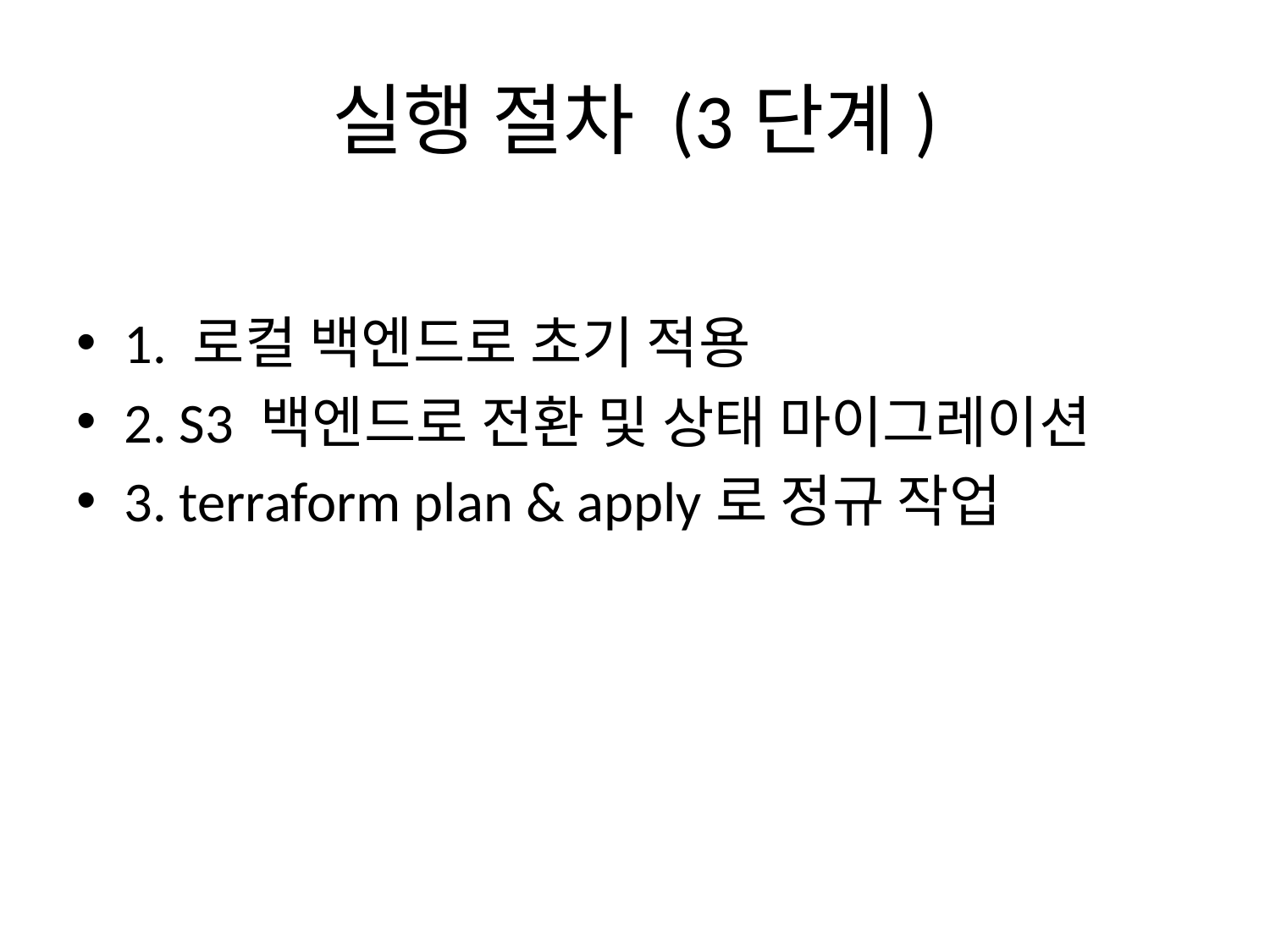

# 실행 절차 (3단계)

1. 로컬 백엔드로 초기 적용
2. S3 백엔드로 전환 및 상태 마이그레이션
3. terraform plan & apply로 정규 작업